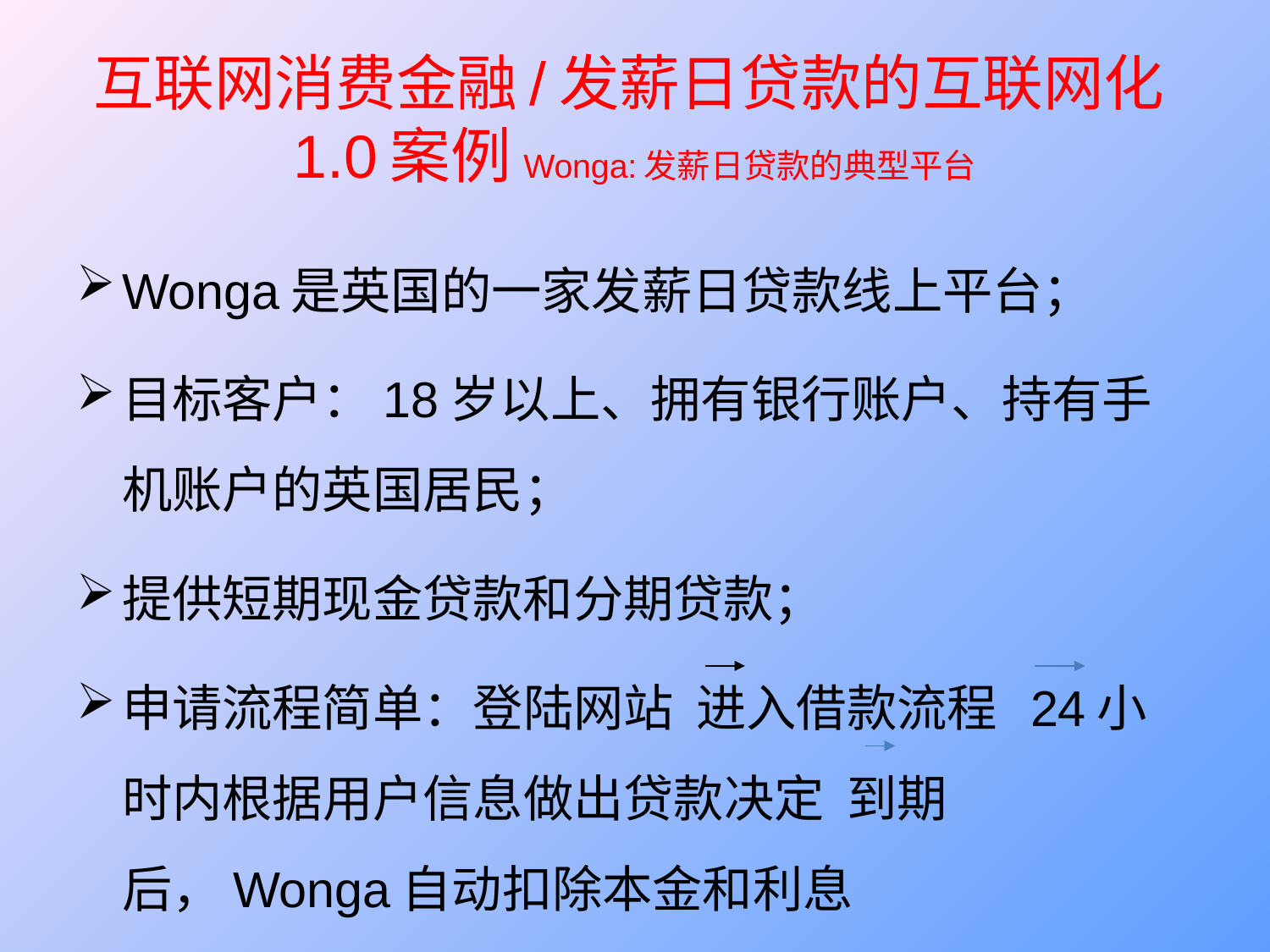

# 互联网消费金融/发薪日贷款的互联网化1.0案例Wonga:发薪日贷款的典型平台
Wonga是英国的一家发薪日贷款线上平台；
目标客户：18岁以上、拥有银行账户、持有手机账户的英国居民；
提供短期现金贷款和分期贷款；
申请流程简单：登陆网站  进入借款流程  24小时内根据用户信息做出贷款决定  到期后，Wonga自动扣除本金和利息